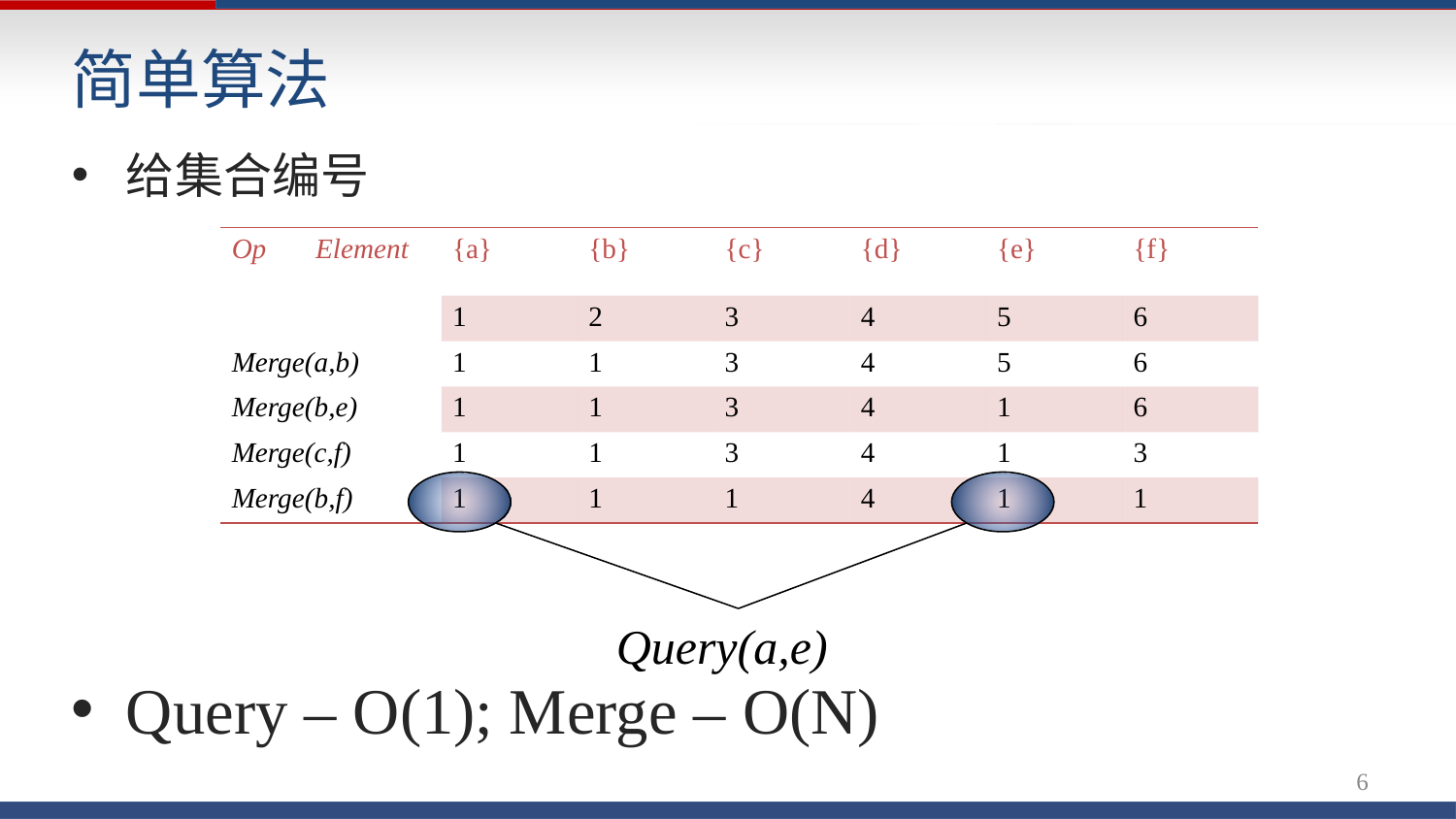

# 简单算法
给集合编号

Query – O(1); Merge – O(N)

| Op Element | {a} | {b} | {c} | {d} | {e} | {f} |
| --- | --- | --- | --- | --- | --- | --- |
|  | 1 | 2 | 3 | 4 | 5 | 6 |
| Merge(a,b) | 1 | 1 | 3 | 4 | 5 | 6 |
| Merge(b,e) | 1 | 1 | 3 | 4 | 1 | 6 |
| Merge(c,f) | 1 | 1 | 3 | 4 | 1 | 3 |
| Merge(b,f) | 1 | 1 | 1 | 4 | 1 | 1 |

Query(a,e)
6